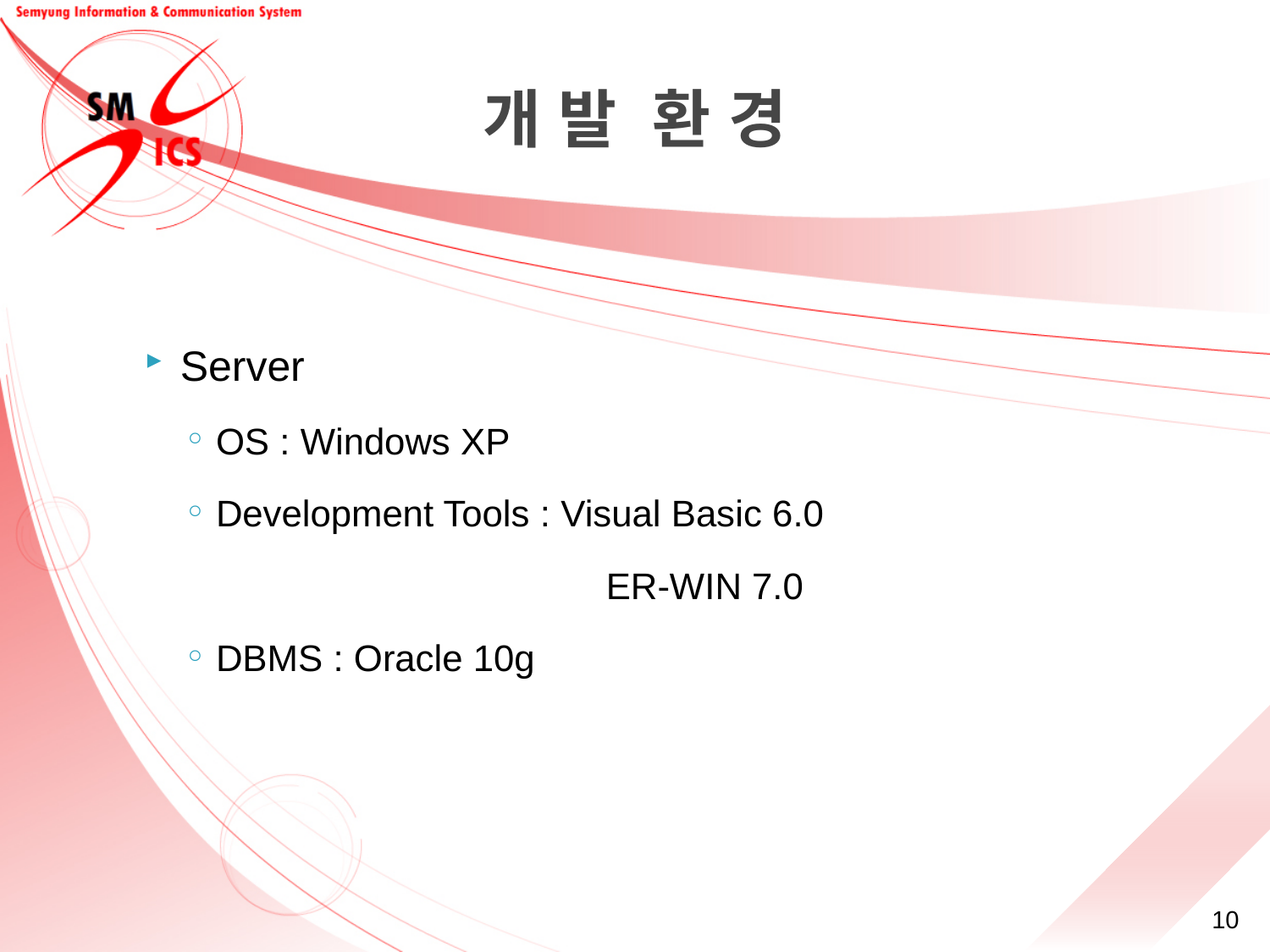

개 발  환 경
Server
OS : Windows XP
Development Tools : Visual Basic 6.0
			       ER-WIN 7.0
DBMS : Oracle 10g

10